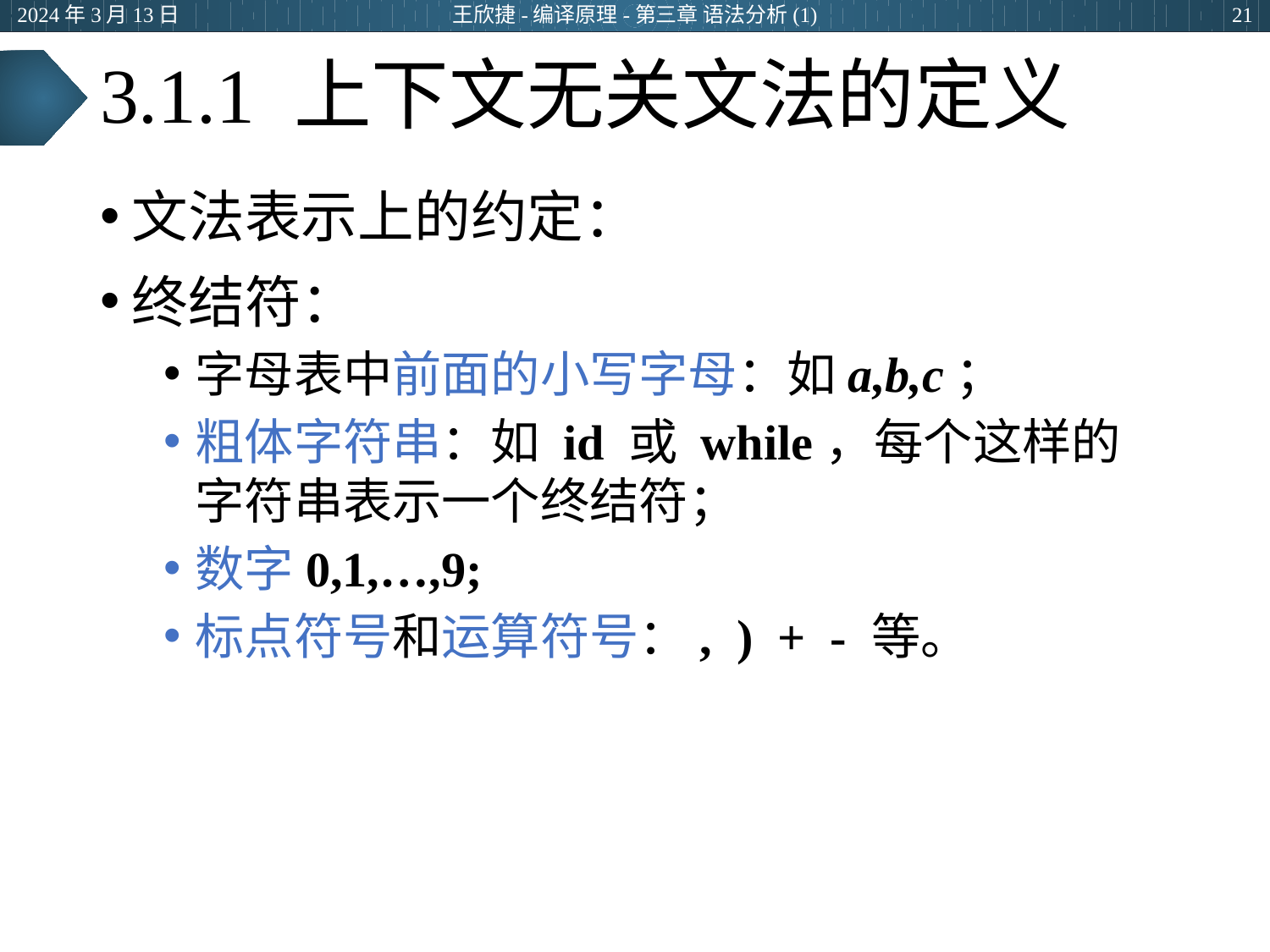

2024年3月13日
王欣捷-编译原理-第三章 语法分析(1)
21
# 3.1.1 上下文无关文法的定义
文法表示上的约定：
终结符：
字母表中前面的小写字母：如a,b,c；
粗体字符串：如 id 或 while，每个这样的字符串表示一个终结符；
数字0,1,…,9;
标点符号和运算符号：,  )  +  - 等。